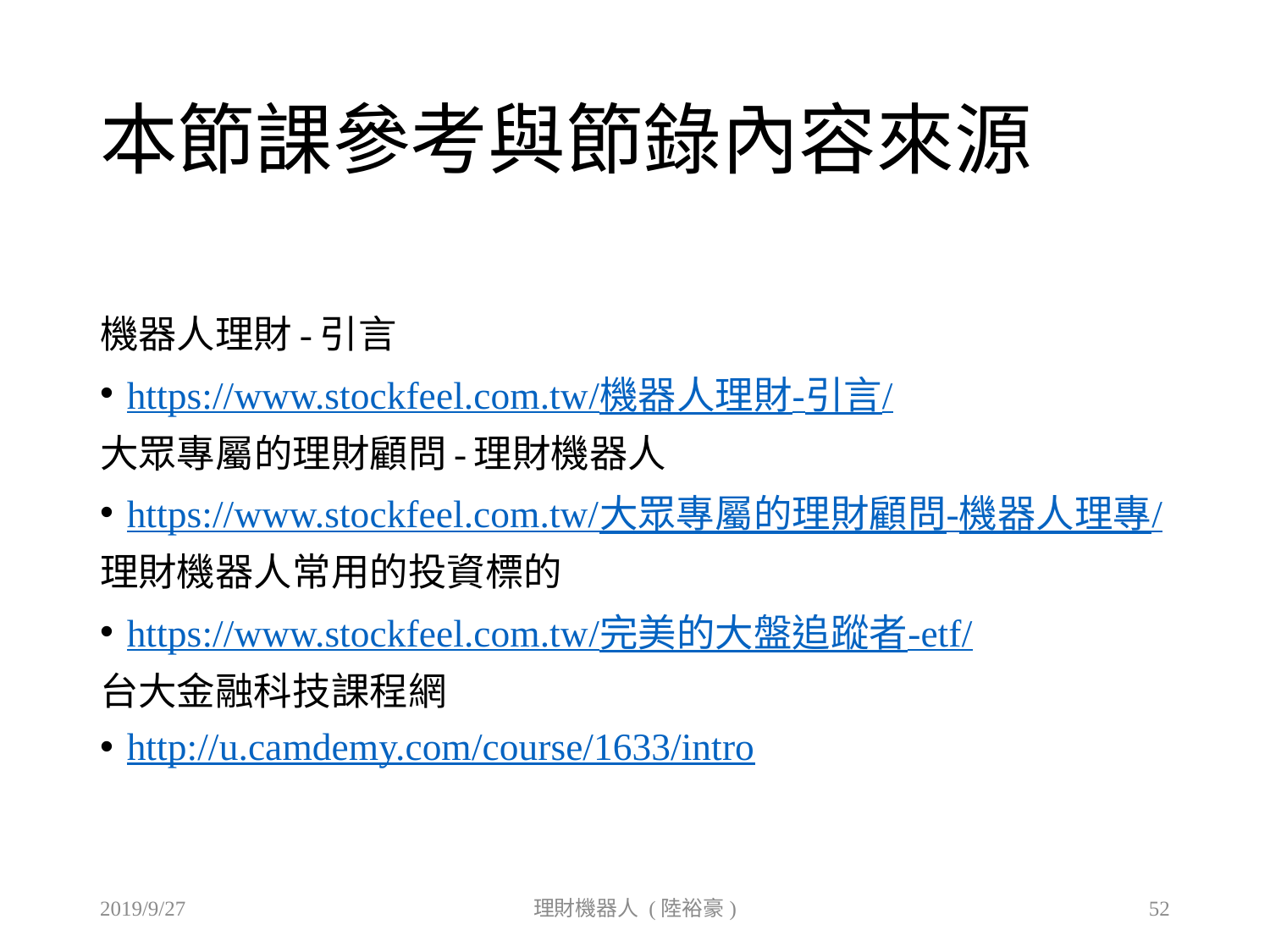

# 本節課參考與節錄內容來源
機器人理財-引言
https://www.stockfeel.com.tw/機器人理財-引言/
大眾專屬的理財顧問-理財機器人
https://www.stockfeel.com.tw/大眾專屬的理財顧問-機器人理專/
理財機器人常用的投資標的
https://www.stockfeel.com.tw/完美的大盤追蹤者-etf/
台大金融科技課程網
http://u.camdemy.com/course/1633/intro

2019/9/27
理財機器人 (陸裕豪)
52